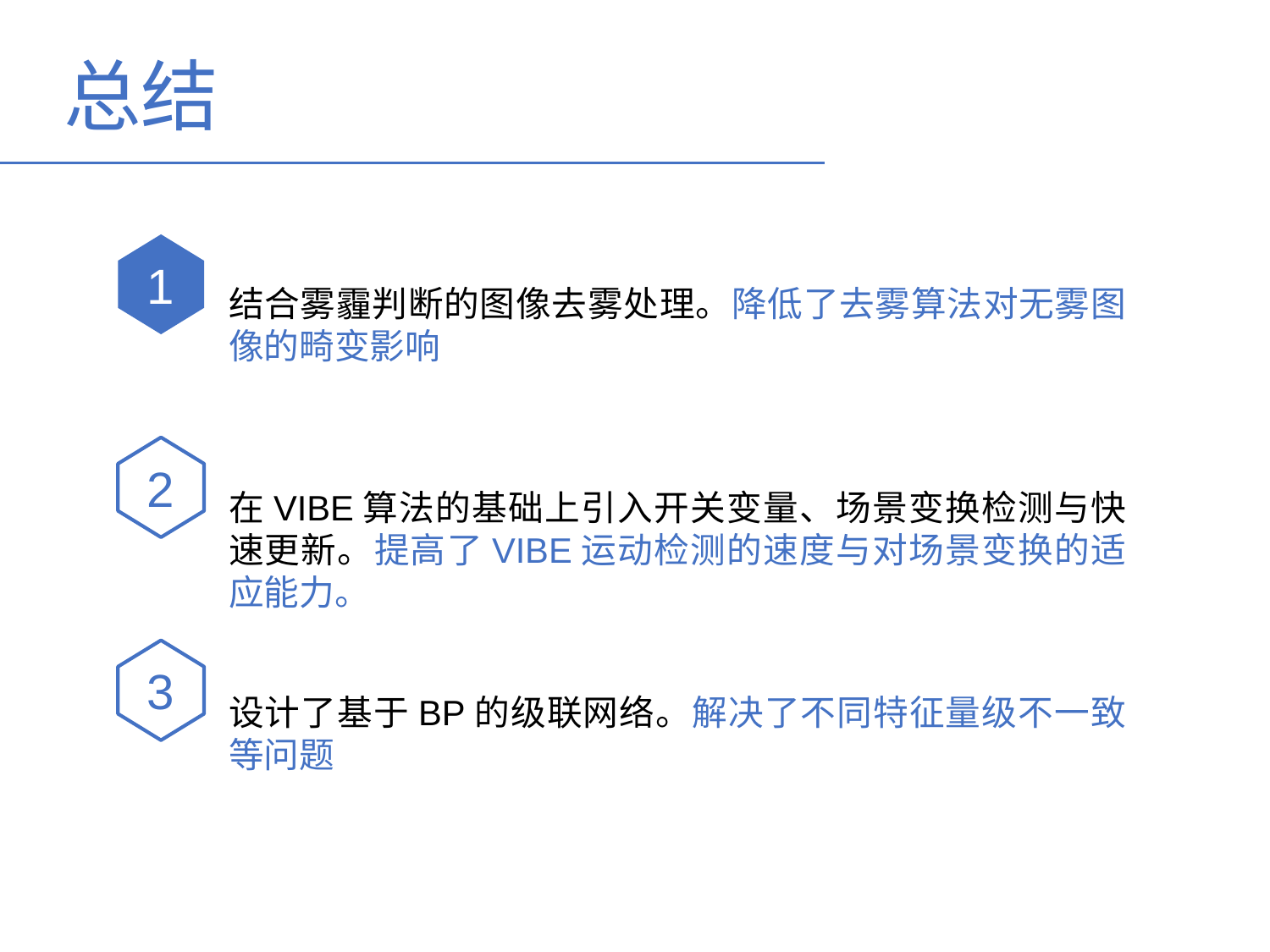

总结
1
结合雾霾判断的图像去雾处理。降低了去雾算法对无雾图像的畸变影响
2
在VIBE算法的基础上引入开关变量、场景变换检测与快速更新。提高了VIBE运动检测的速度与对场景变换的适应能力。
3
设计了基于BP的级联网络。解决了不同特征量级不一致等问题